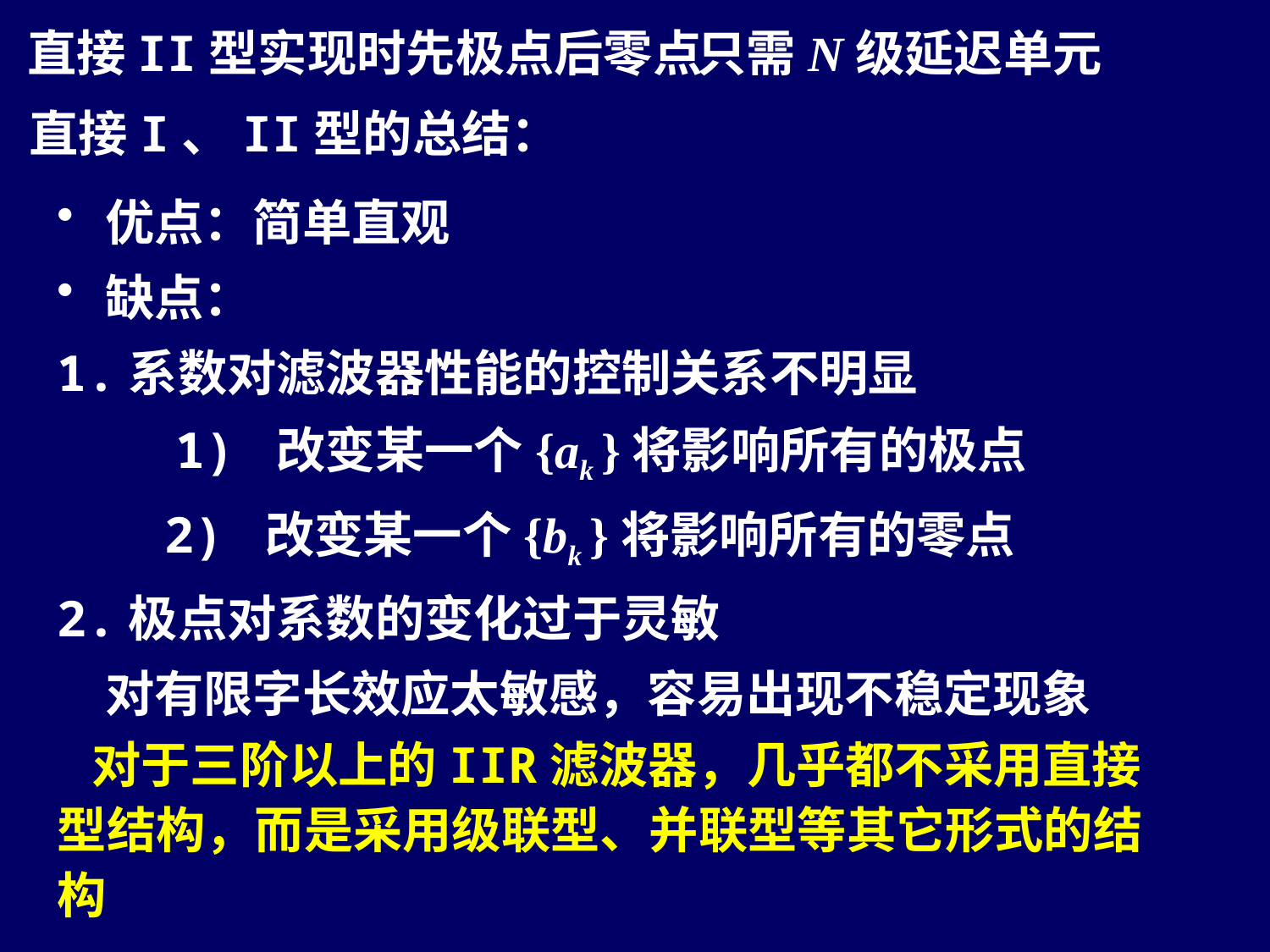

直接II型实现时先极点后零点
只需N级延迟单元
直接I、II型的总结：
优点：简单直观
缺点：
1.系数对滤波器性能的控制关系不明显
    1) 改变某一个{ak }将影响所有的极点
	  2) 改变某一个{bk }将影响所有的零点
2.极点对系数的变化过于灵敏
	对有限字长效应太敏感，容易出现不稳定现象
  对于三阶以上的IIR滤波器，几乎都不采用直接型结构，而是采用级联型、并联型等其它形式的结构